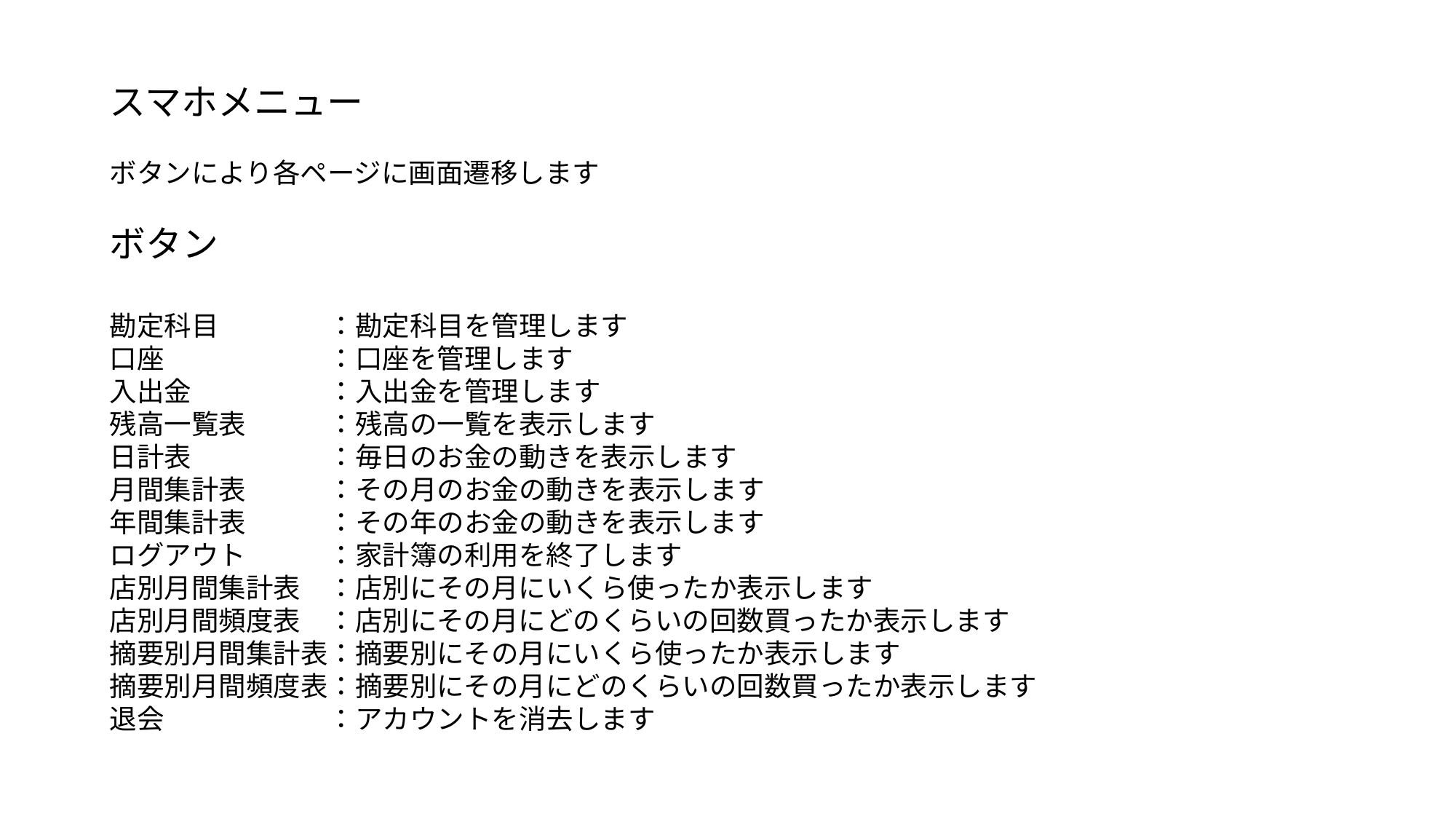

スマホメニュー

ボタンにより各ページに画面遷移します

ボタン

勘定科目　　　　：勘定科目を管理します
口座　　　　　　：口座を管理します
入出金　　　　　：入出金を管理します
残高一覧表　　　：残高の一覧を表示します
日計表　　　　　：毎日のお金の動きを表示します
月間集計表　　　：その月のお金の動きを表示します
年間集計表　　　：その年のお金の動きを表示します
ログアウト　　　：家計簿の利用を終了します
店別月間集計表　：店別にその月にいくら使ったか表示します
店別月間頻度表　：店別にその月にどのくらいの回数買ったか表示します
摘要別月間集計表：摘要別にその月にいくら使ったか表示します
摘要別月間頻度表：摘要別にその月にどのくらいの回数買ったか表示します
退会　　　　　　：アカウントを消去します